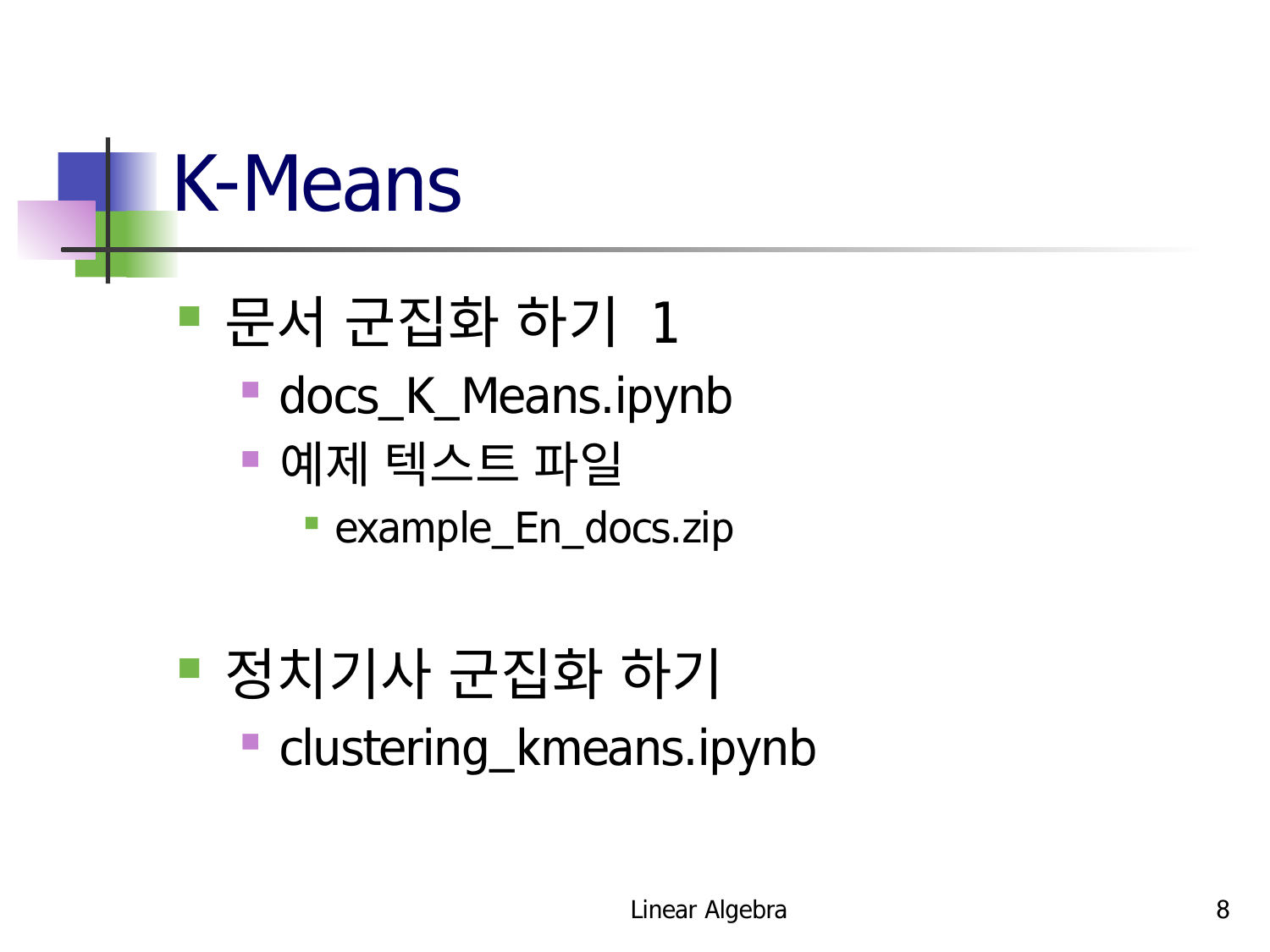

# K-Means
문서 군집화 하기 1
docs_K_Means.ipynb
예제 텍스트 파일
example_En_docs.zip

정치기사 군집화 하기
clustering_kmeans.ipynb

Linear Algebra
8